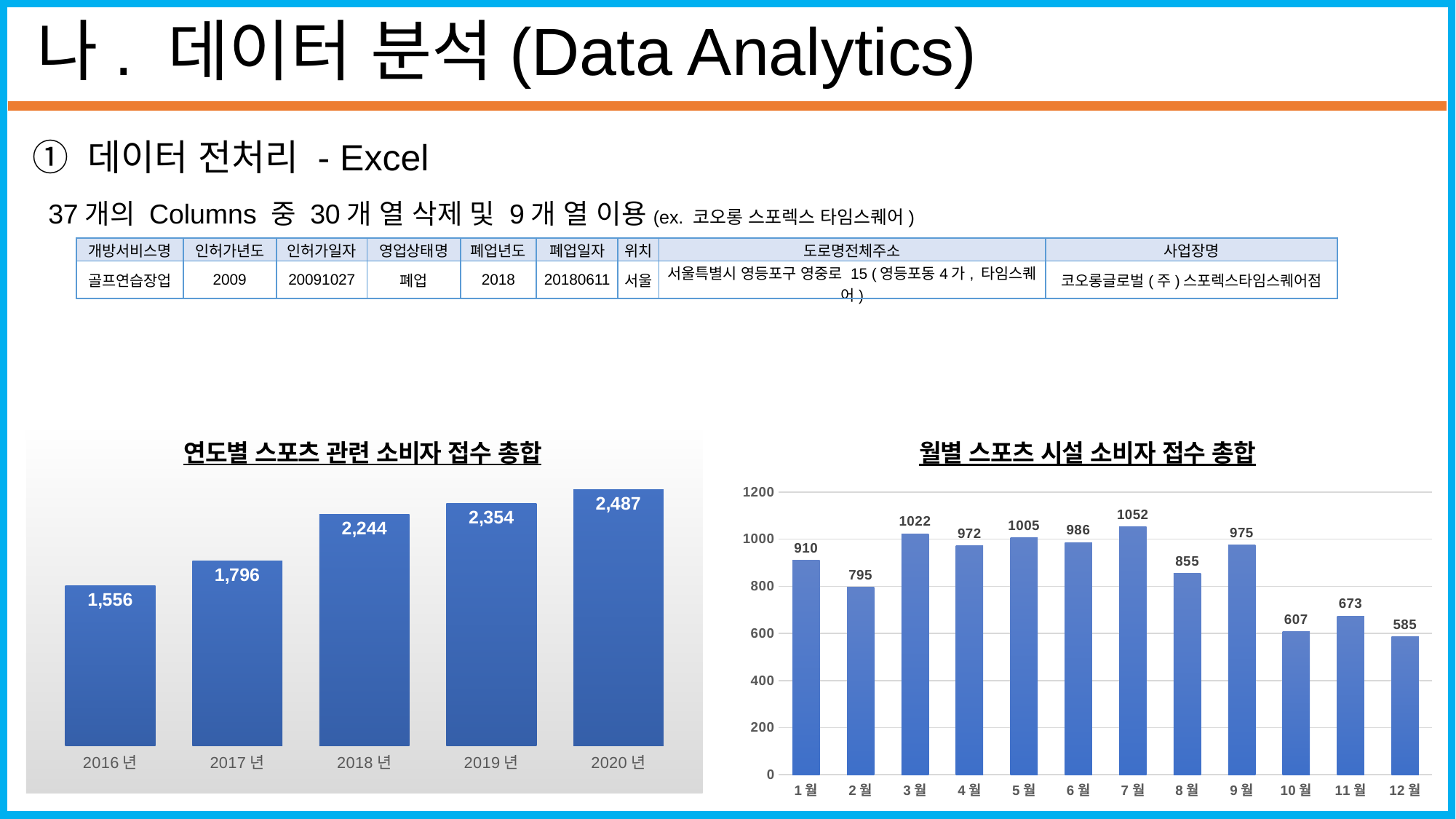

나. 데이터 분석(Data Analytics)
① 데이터 전처리 - Excel
37개의 Columns 중 30개 열 삭제 및 9개 열 이용(ex. 코오롱 스포렉스 타임스퀘어)
| 개방서비스명 | 인허가년도 | 인허가일자 | 영업상태명 | 폐업년도 | 폐업일자 | 위치 | 도로명전체주소 | 사업장명 |
| --- | --- | --- | --- | --- | --- | --- | --- | --- |
| 골프연습장업 | 2009 | 20091027 | 폐업 | 2018 | 20180611 | 서울 | 서울특별시 영등포구 영중로 15 (영등포동4가, 타임스퀘어) | 코오롱글로벌(주)스포렉스타임스퀘어점 |

### Chart: 월별 스포츠 시설 소비자 접수 총합

| Category |  |
|---|---|
| 1월 | 910.0 |
| 2월 | 795.0 |
| 3월 | 1022.0 |
| 4월 | 972.0 |
| 5월 | 1005.0 |
| 6월 | 986.0 |
| 7월 | 1052.0 |
| 8월 | 855.0 |
| 9월 | 975.0 |
| 10월 | 607.0 |
| 11월 | 673.0 |
| 12월 | 585.0 |

### Chart: 연도별 스포츠 관련 소비자 접수 총합

| Category |  |
|---|---|
| 2016년 | 1556.0 |
| 2017년 | 1796.0 |
| 2018년 | 2244.0 |
| 2019년 | 2354.0 |
| 2020년 | 2487.0 |